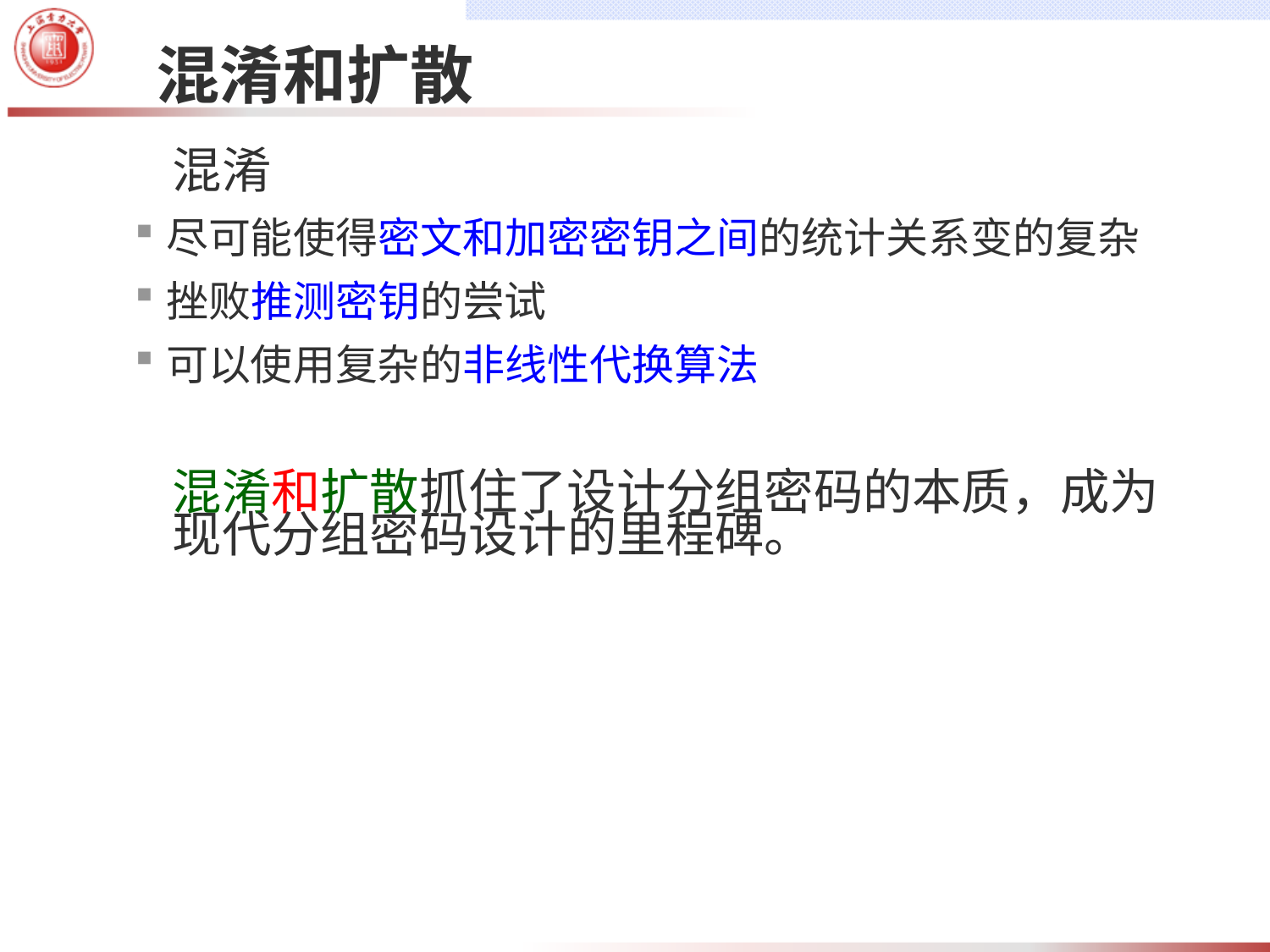

# 混淆和扩散
混淆
尽可能使得密文和加密密钥之间的统计关系变的复杂
挫败推测密钥的尝试
可以使用复杂的非线性代换算法

混淆和扩散抓住了设计分组密码的本质，成为现代分组密码设计的里程碑。